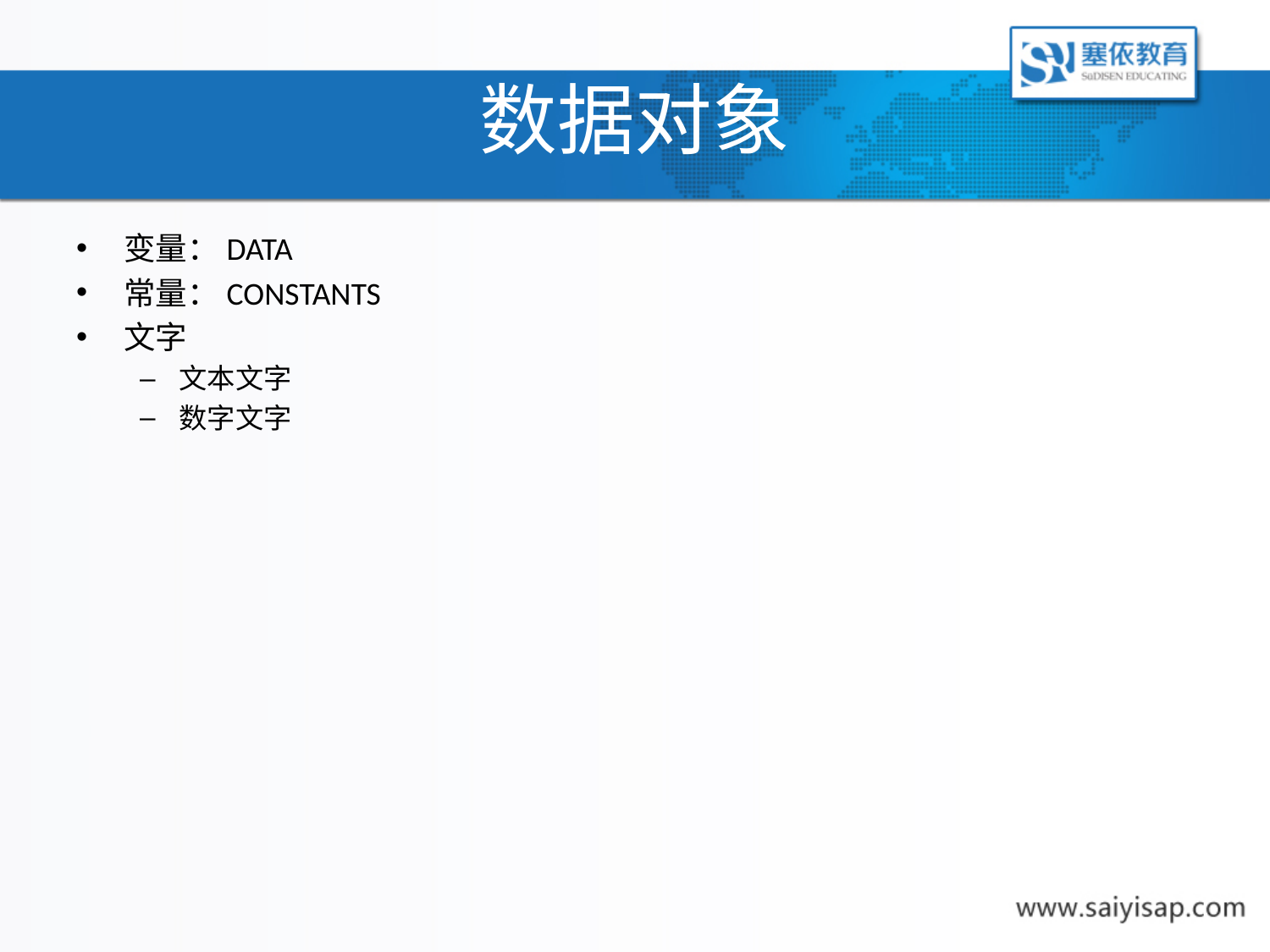

# 数据对象
变量：DATA
常量：CONSTANTS
文字
文本文字
数字文字